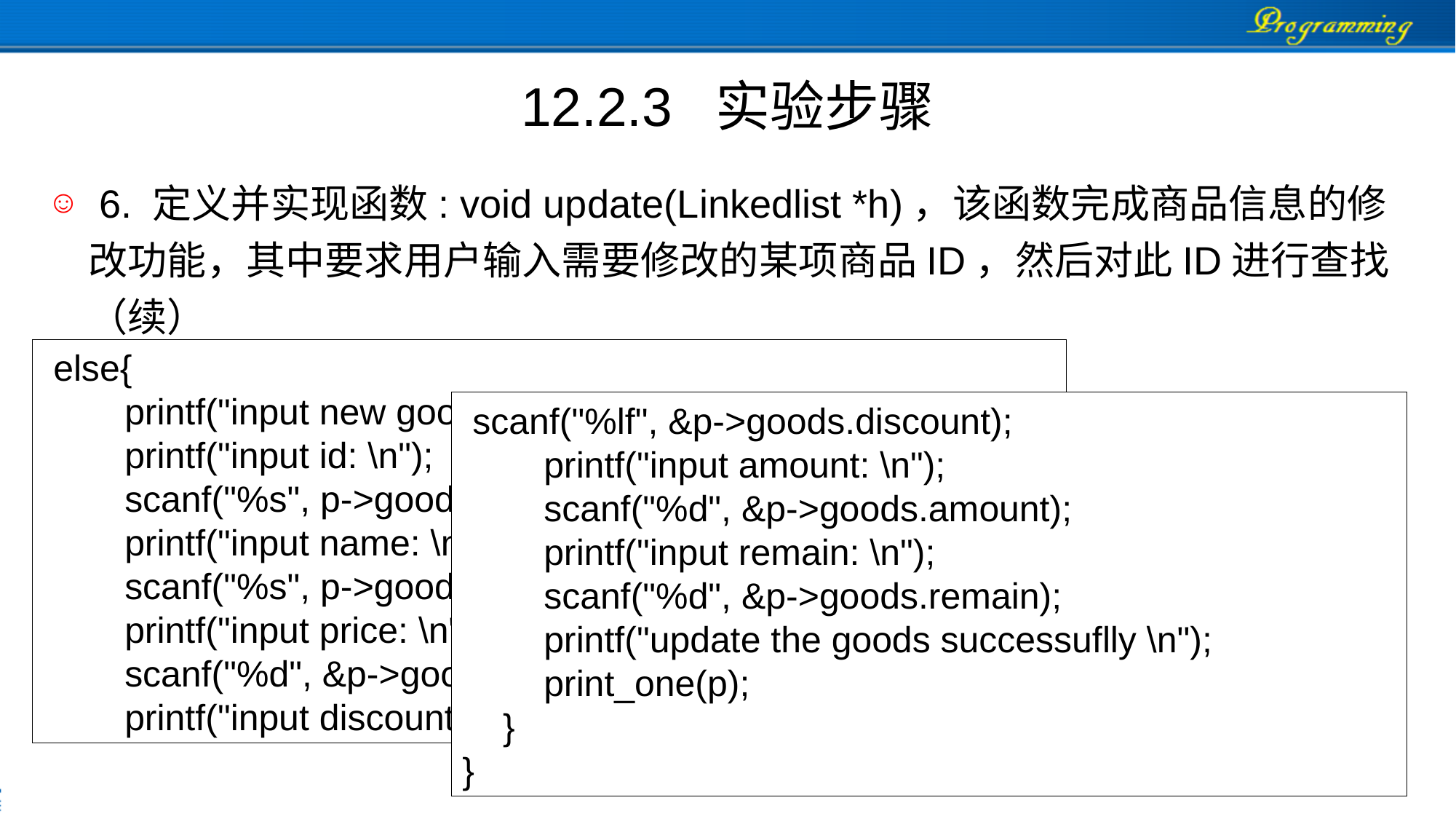

# 12.2.3  实验步骤
 6. 定义并实现函数: void update(Linkedlist *h)，该函数完成商品信息的修改功能，其中要求用户输入需要修改的某项商品ID，然后对此ID进行查找（续）
 else{
        printf("input new goods information \n");
        printf("input id: \n");
        scanf("%s", p->goods.id);
        printf("input name: \n");
        scanf("%s", p->goods.name);
        printf("input price: \n");
        scanf("%d", &p->goods.price);
        printf("input discount: \n");
 scanf("%lf", &p->goods.discount);
        printf("input amount: \n");
        scanf("%d", &p->goods.amount);
        printf("input remain: \n");
        scanf("%d", &p->goods.remain);
        printf("update the goods successuflly \n");
        print_one(p);
    }
}